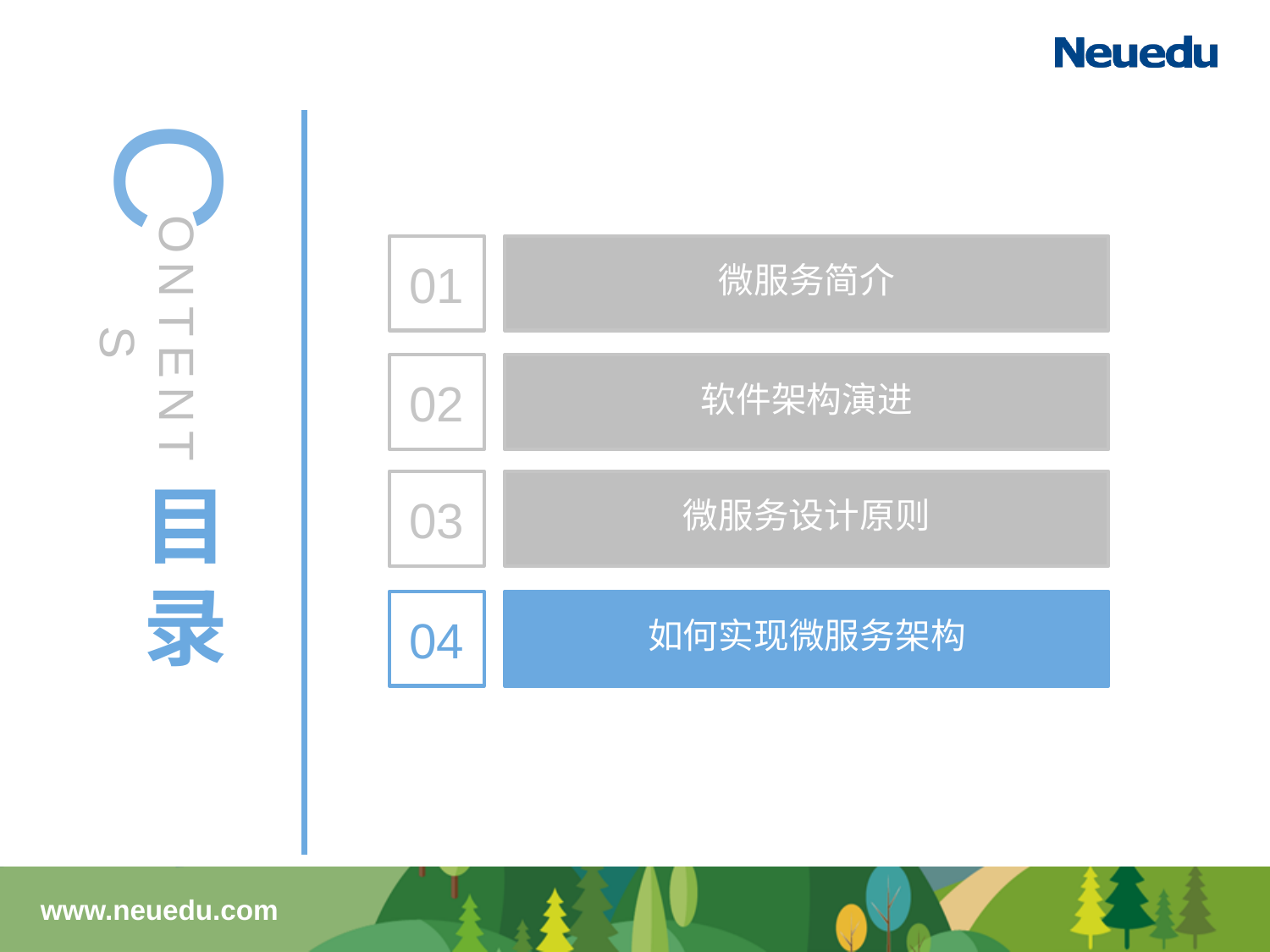

01
微服务简介
02
软件架构演进
03
微服务设计原则
04
如何实现微服务架构